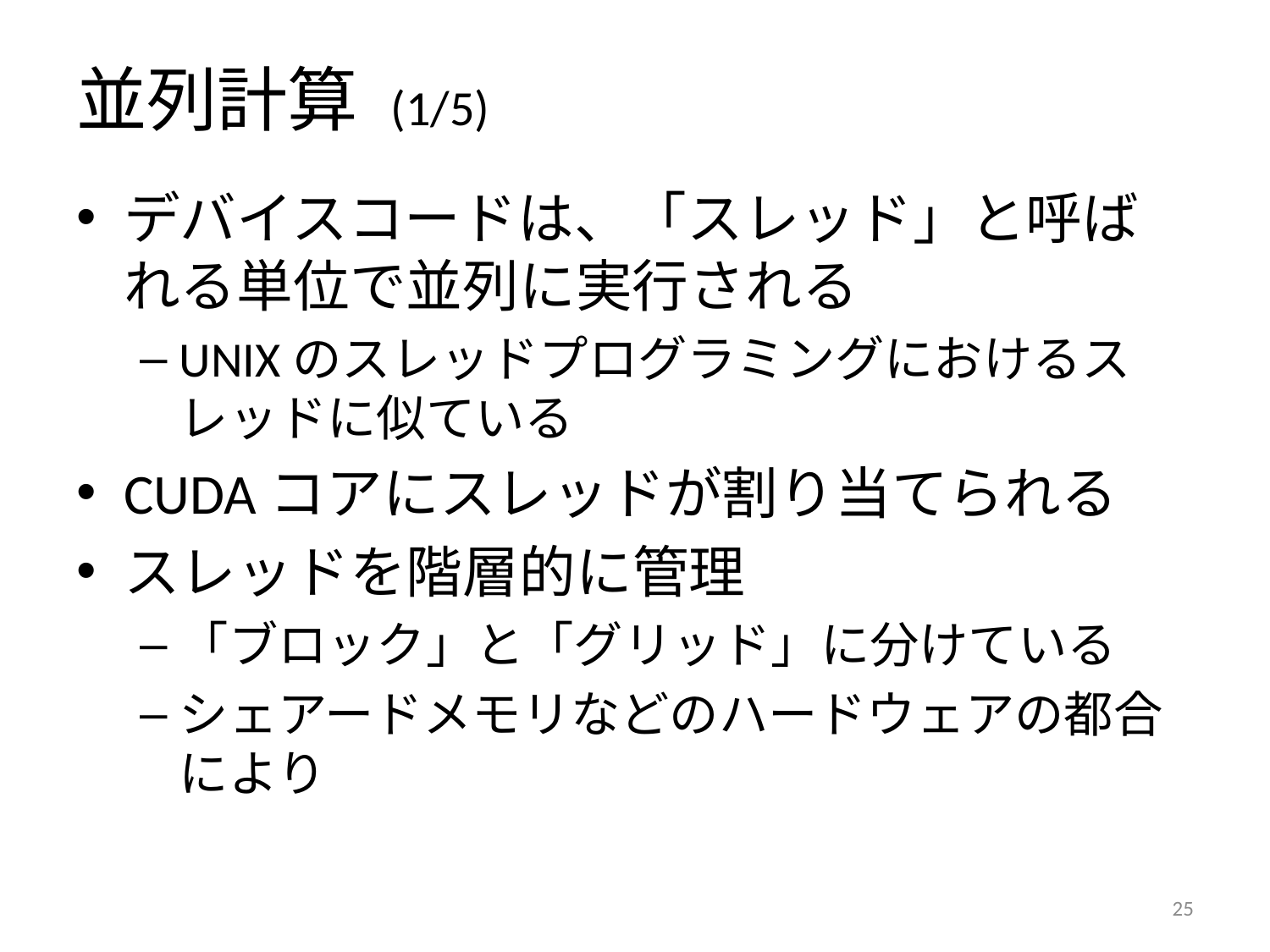

# 並列計算 (1/5)
デバイスコードは、「スレッド」と呼ばれる単位で並列に実行される
UNIXのスレッドプログラミングにおけるスレッドに似ている
CUDAコアにスレッドが割り当てられる
スレッドを階層的に管理
「ブロック」と「グリッド」に分けている
シェアードメモリなどのハードウェアの都合により

25